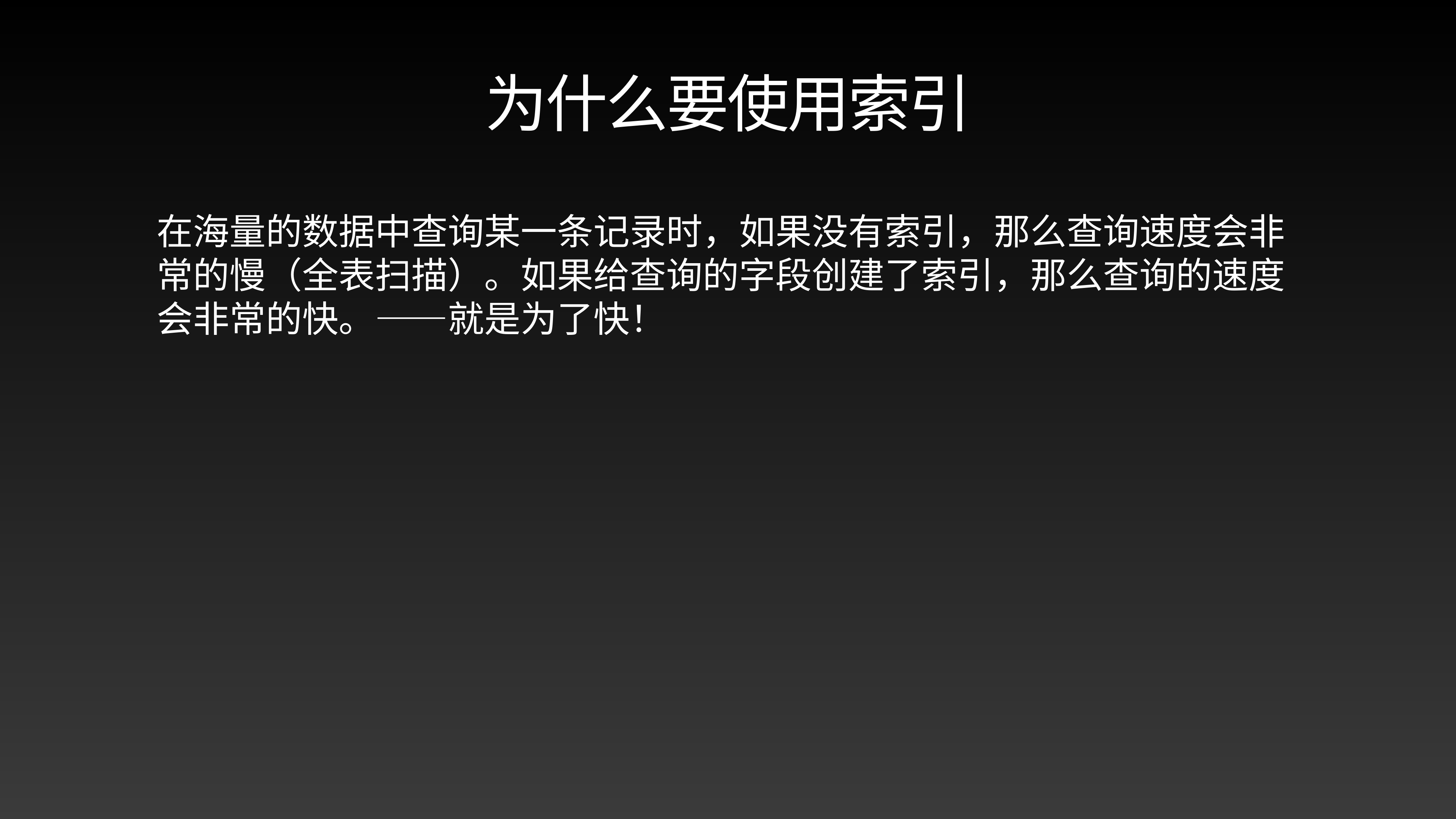

# 为什么要使用索引
在海量的数据中查询某一条记录时，如果没有索引，那么查询速度会非常的慢（全表扫描）。如果给查询的字段创建了索引，那么查询的速度会非常的快。——就是为了快！